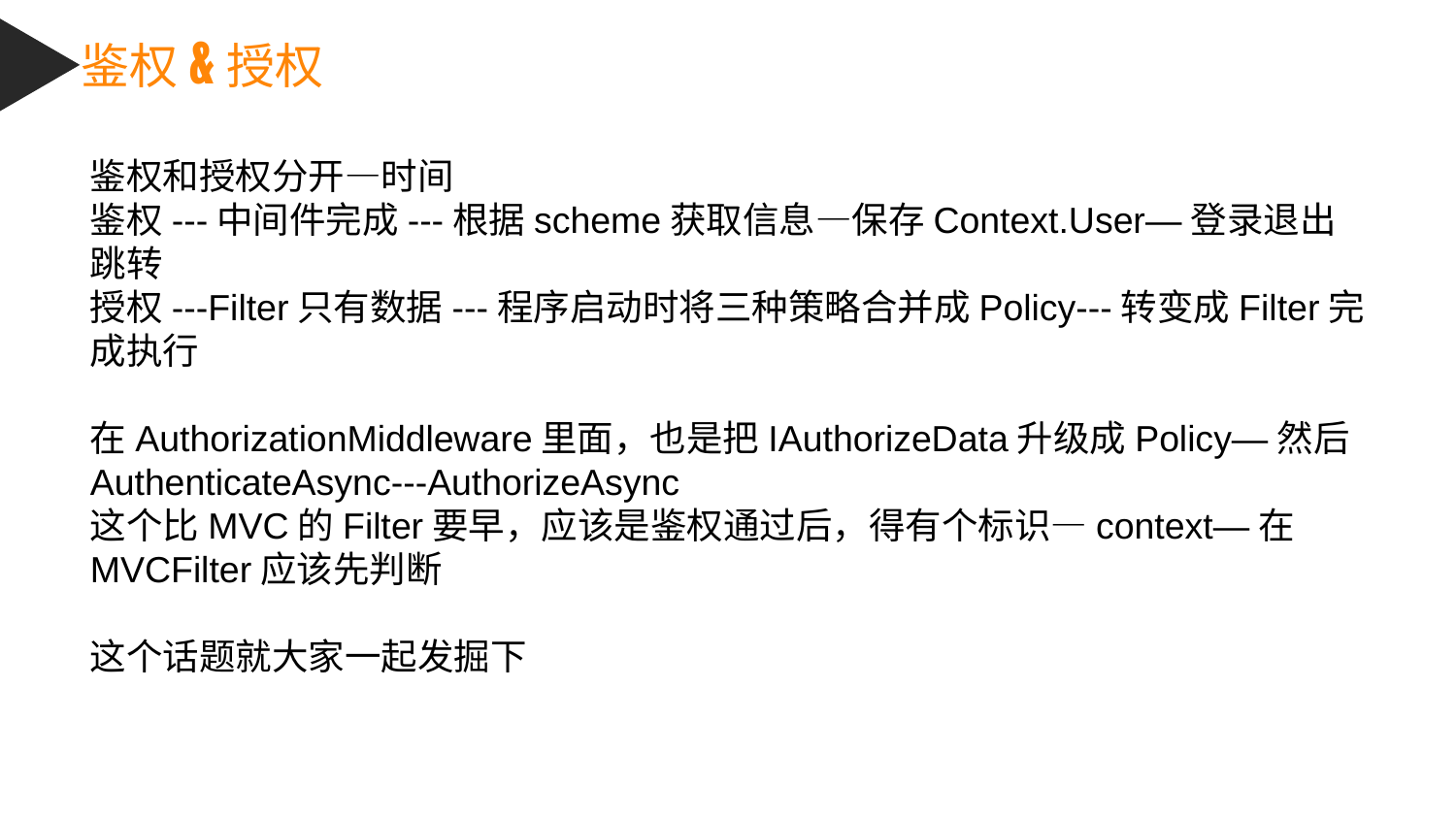

鉴权&授权
鉴权和授权分开—时间
鉴权---中间件完成---根据scheme获取信息—保存Context.User—登录退出跳转
授权---Filter只有数据---程序启动时将三种策略合并成Policy---转变成Filter完成执行

在AuthorizationMiddleware里面，也是把IAuthorizeData升级成Policy—然后AuthenticateAsync---AuthorizeAsync
这个比MVC的Filter要早，应该是鉴权通过后，得有个标识—context—在MVCFilter应该先判断

这个话题就大家一起发掘下